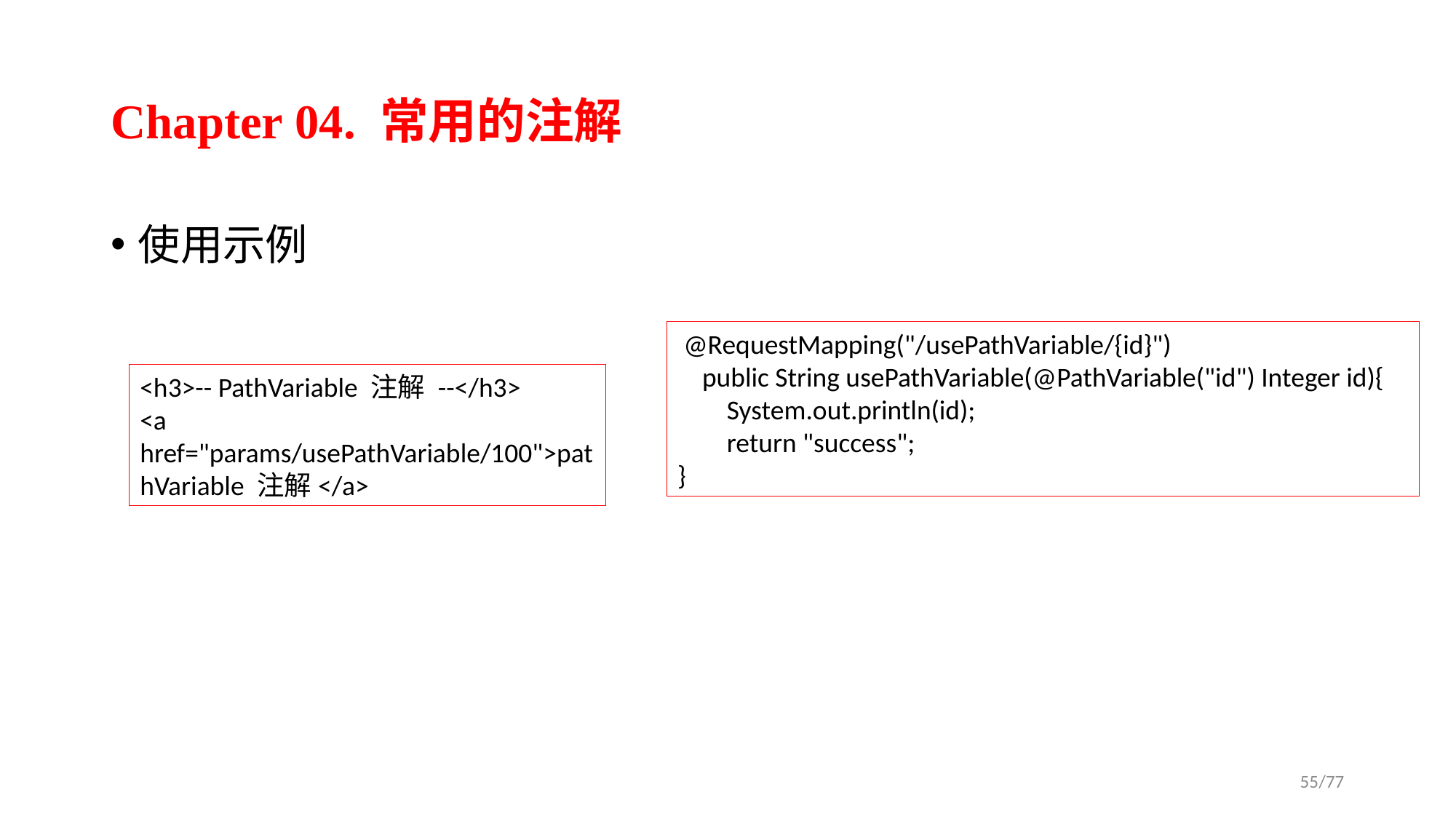

# Chapter 04. 常用的注解
使用示例
 @RequestMapping("/usePathVariable/{id}")
    public String usePathVariable(@PathVariable("id") Integer id){
        System.out.println(id);
        return "success";
}
<h3>-- PathVariable 注解 --</h3>
<a href="params/usePathVariable/100">pathVariable 注解</a>
55